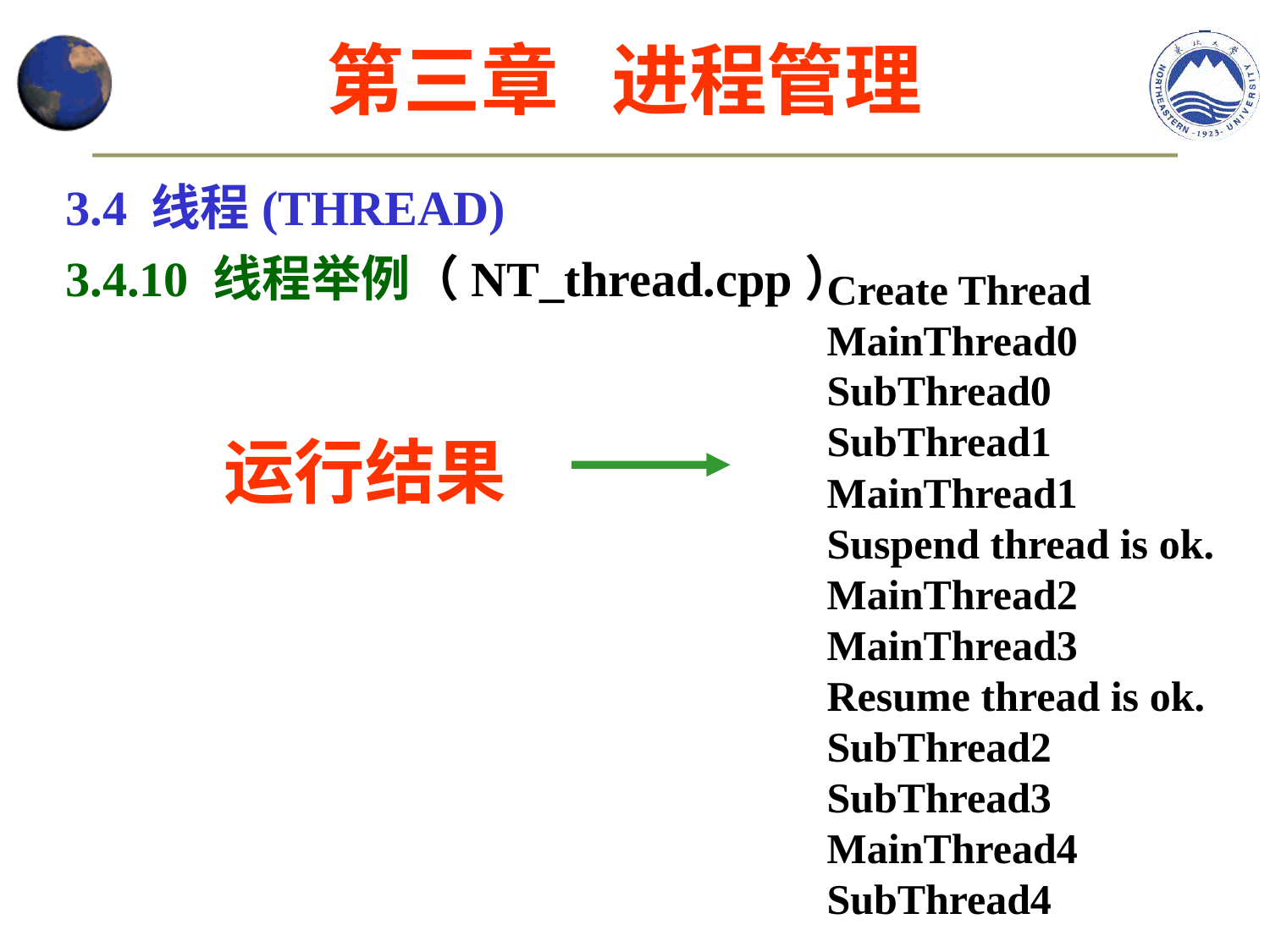

第三章   进程管理
3.4 线程(THREAD)
3.4.10 线程举例（NT_thread.cpp）
Create Thread
MainThread0
SubThread0
SubThread1
MainThread1
Suspend thread is ok.
MainThread2
MainThread3
Resume thread is ok.
SubThread2
SubThread3
MainThread4
SubThread4
运行结果